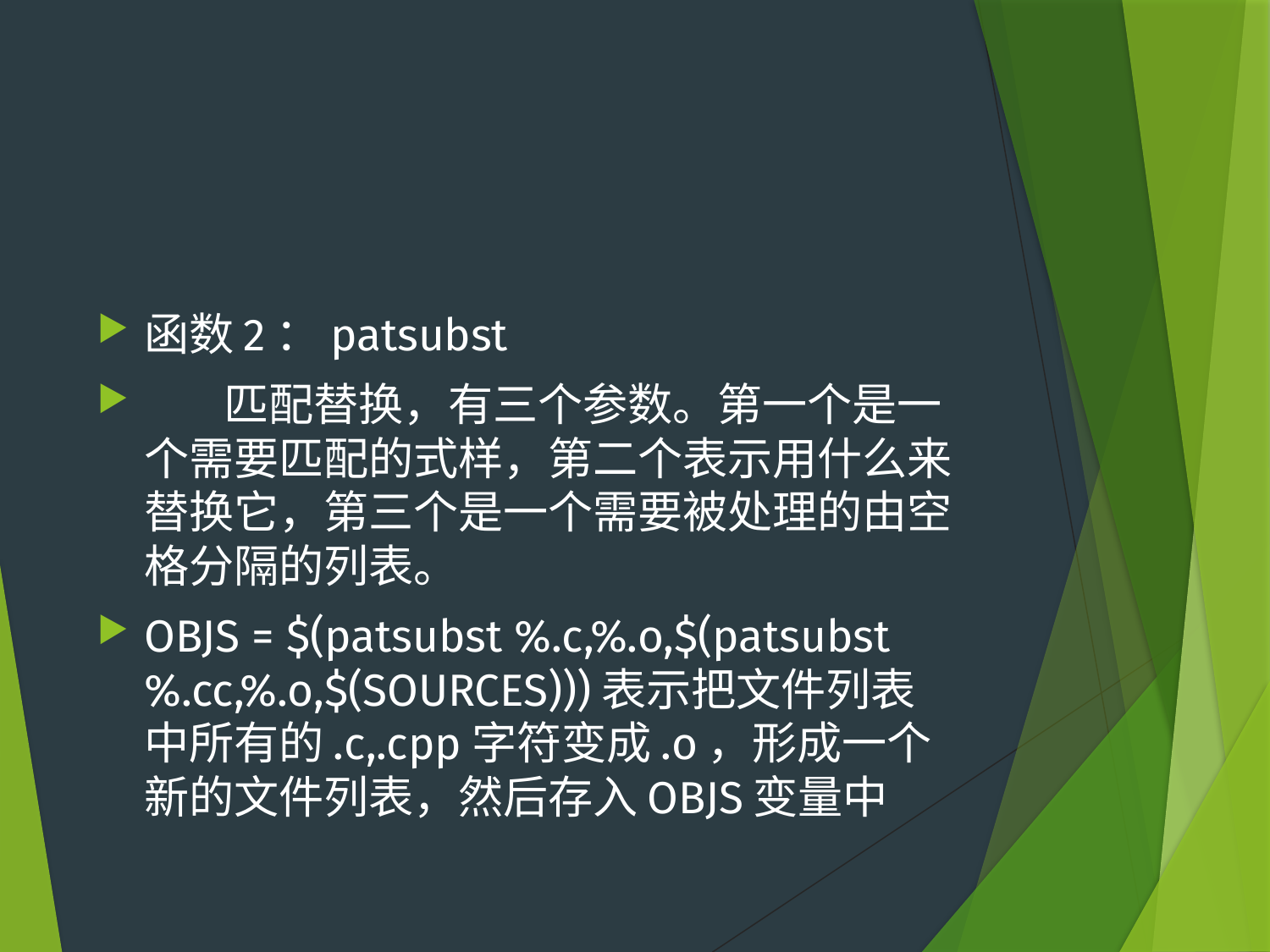

#
函数2：patsubst
       匹配替换，有三个参数。第一个是一个需要匹配的式样，第二个表示用什么来替换它，第三个是一个需要被处理的由空格分隔的列表。
OBJS = $(patsubst %.c,%.o,$(patsubst %.cc,%.o,$(SOURCES)))表示把文件列表中所有的.c,.cpp字符变成.o，形成一个新的文件列表，然后存入OBJS变量中